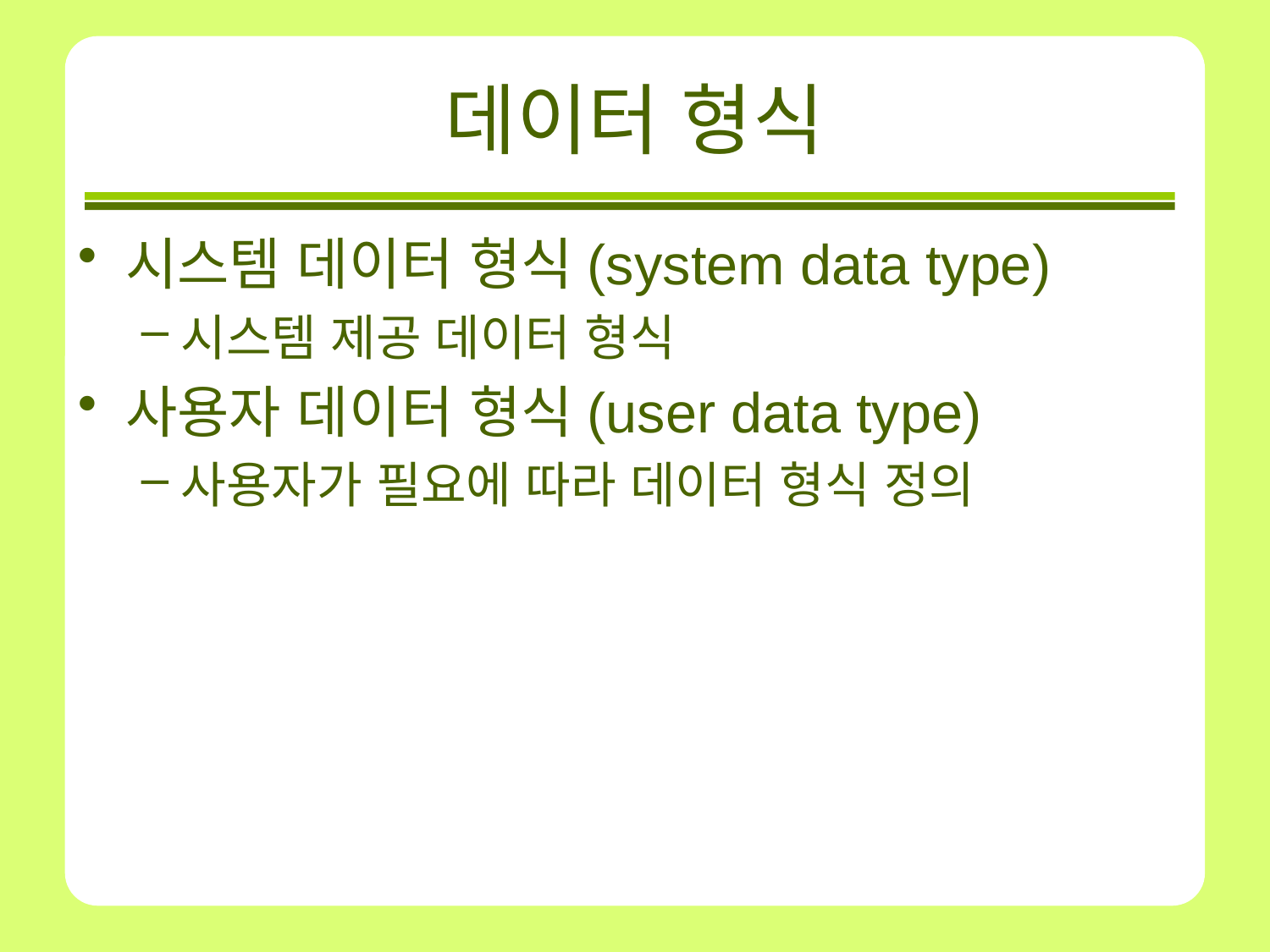

# 데이터 형식
시스템 데이터 형식(system data type)
시스템 제공 데이터 형식
사용자 데이터 형식(user data type)
사용자가 필요에 따라 데이터 형식 정의